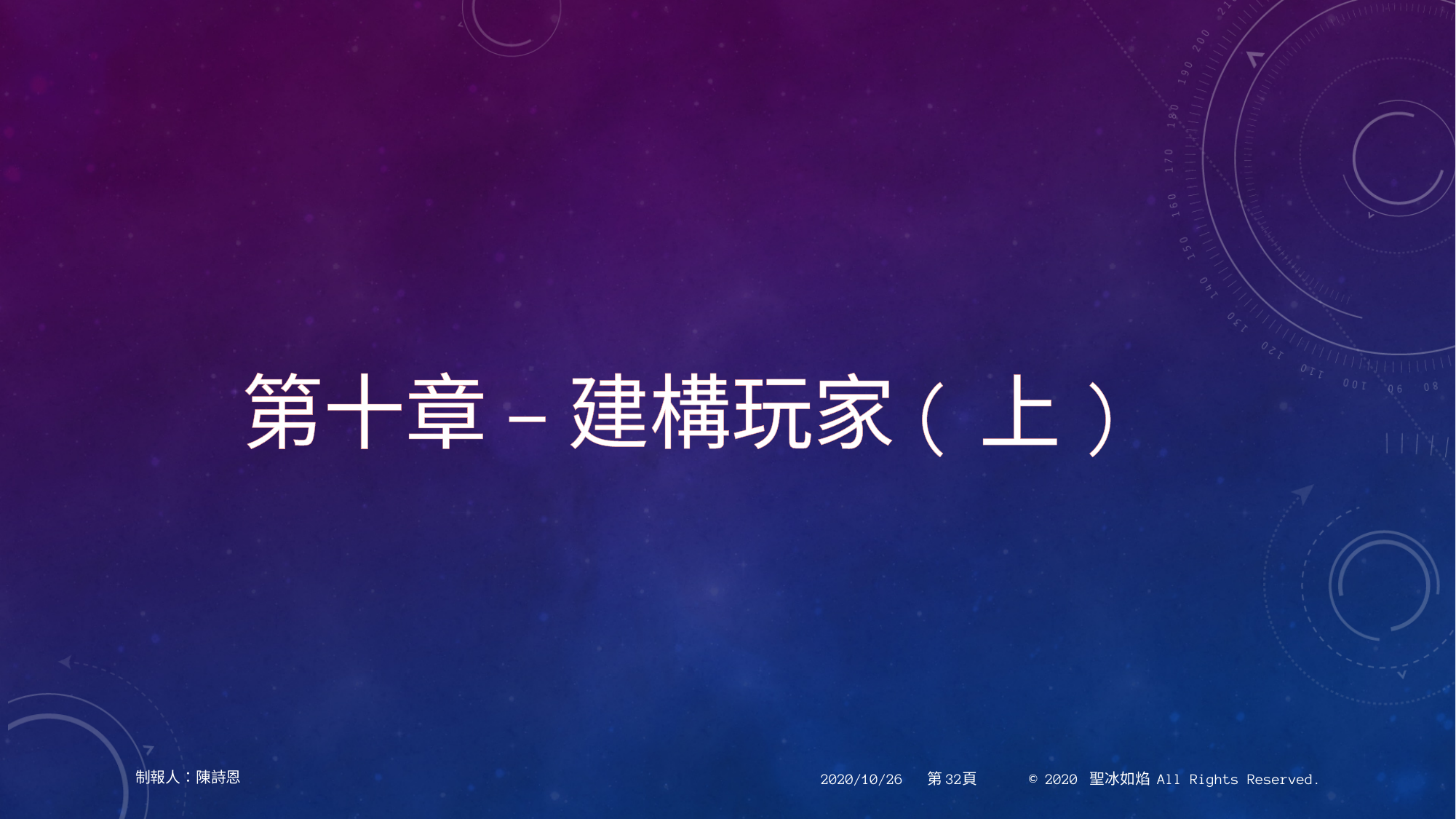

# 第十章 – 建構玩家(上)
第32頁
制報人：陳詩恩
2020/10/26